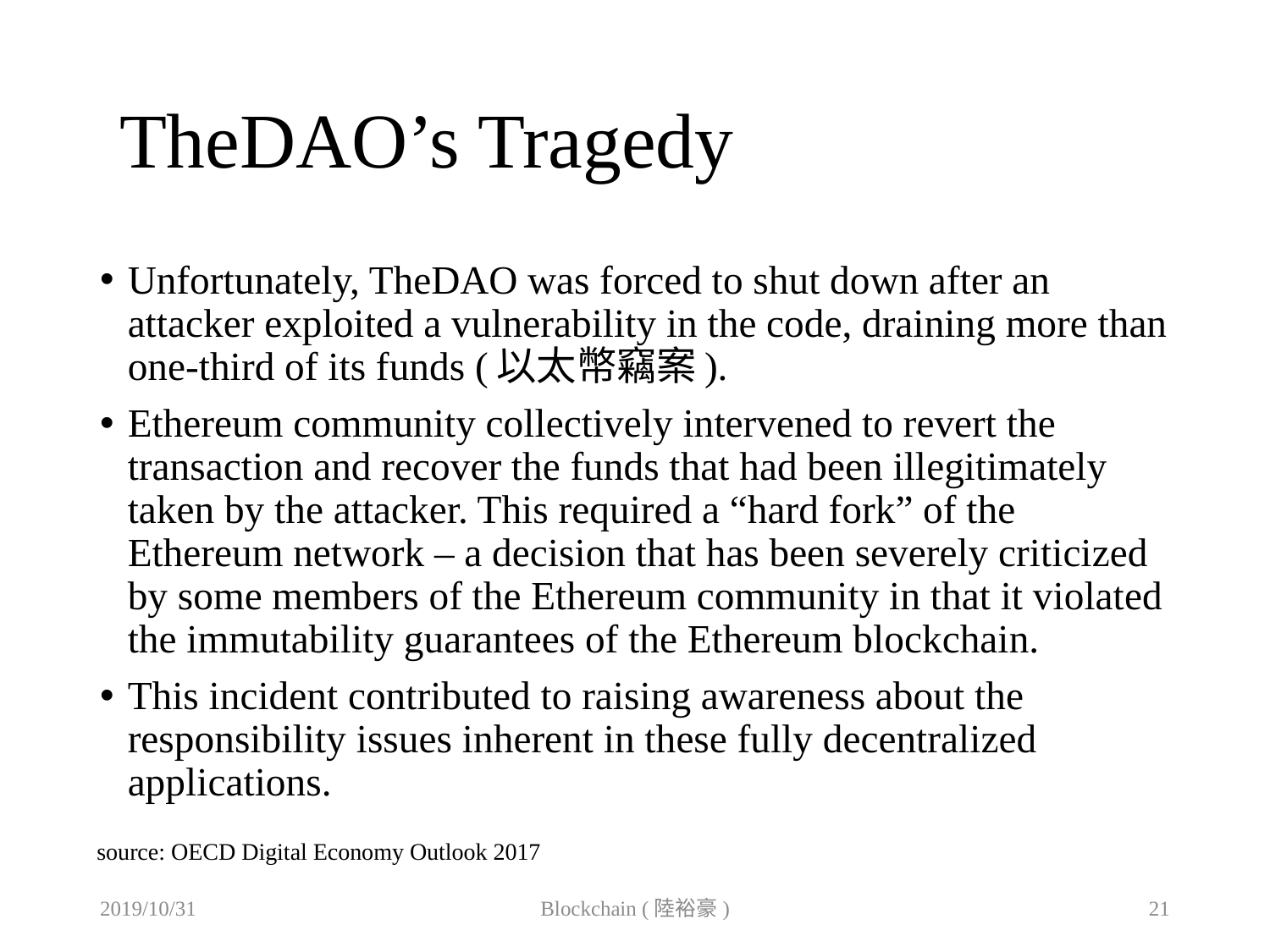

# TheDAO’s Tragedy
Unfortunately, TheDAO was forced to shut down after an attacker exploited a vulnerability in the code, draining more than one-third of its funds (以太幣竊案).
Ethereum community collectively intervened to revert the transaction and recover the funds that had been illegitimately taken by the attacker. This required a “hard fork” of the Ethereum network – a decision that has been severely criticized by some members of the Ethereum community in that it violated the immutability guarantees of the Ethereum blockchain.
This incident contributed to raising awareness about the responsibility issues inherent in these fully decentralized applications.
source: OECD Digital Economy Outlook 2017
2019/10/31
Blockchain (陸裕豪)
21